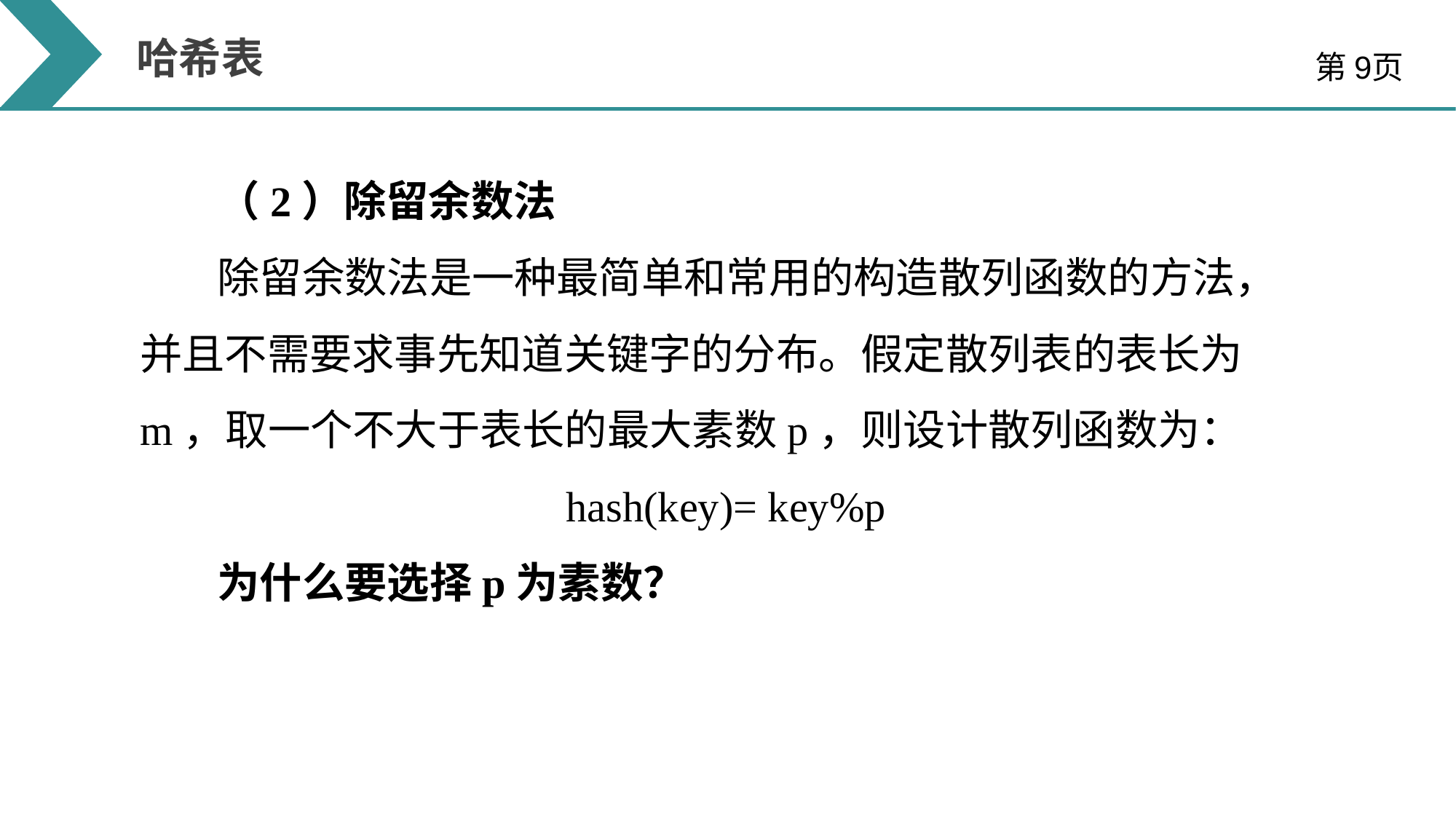

哈希表
第9页
（2）除留余数法
除留余数法是一种最简单和常用的构造散列函数的方法，并且不需要求事先知道关键字的分布。假定散列表的表长为m，取一个不大于表长的最大素数p，则设计散列函数为：
	                              hash(key)= key%p
为什么要选择p为素数？